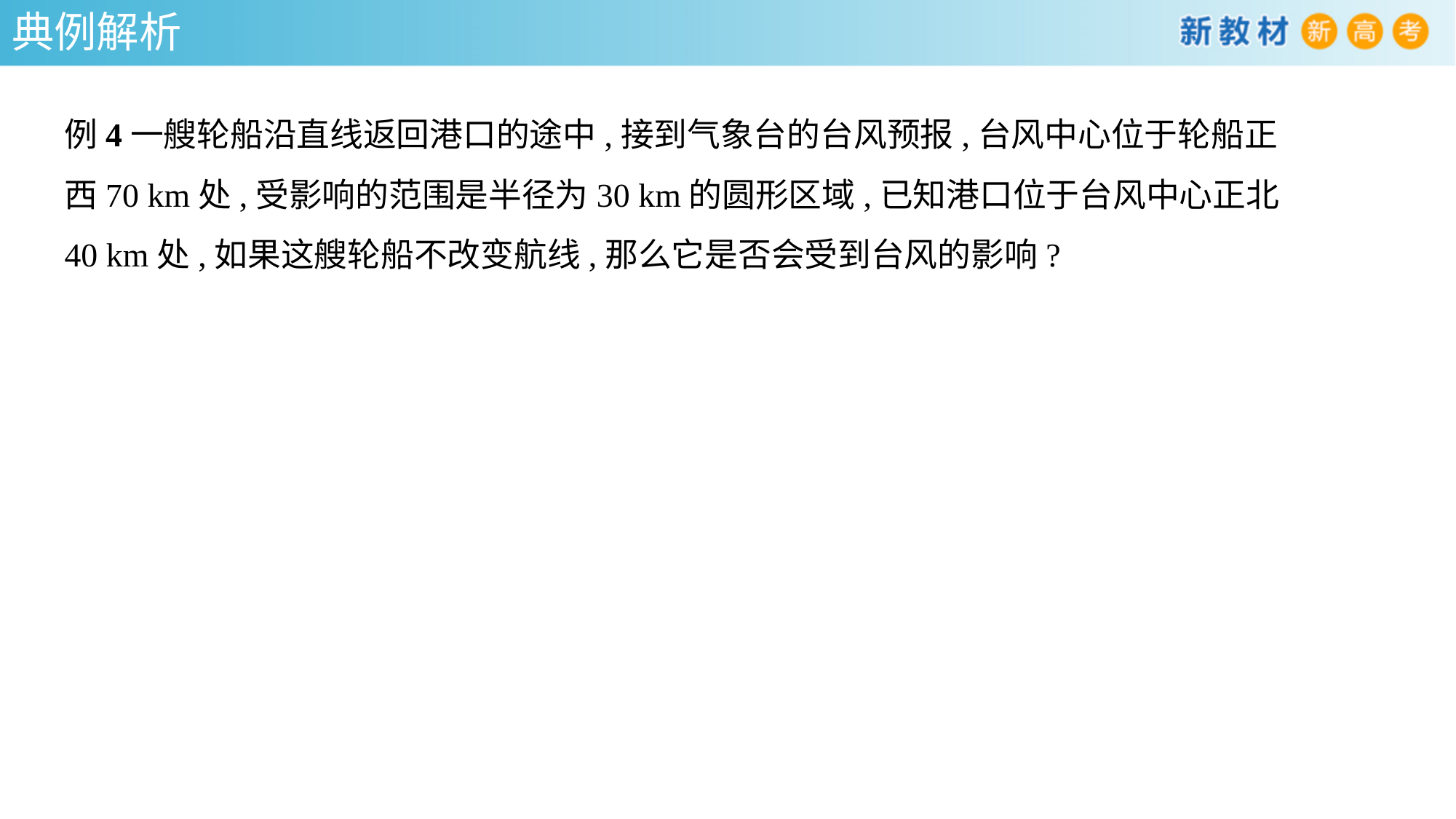

典例解析
例4一艘轮船沿直线返回港口的途中,接到气象台的台风预报,台风中心位于轮船正西70 km处,受影响的范围是半径为30 km的圆形区域,已知港口位于台风中心正北40 km处,如果这艘轮船不改变航线,那么它是否会受到台风的影响?